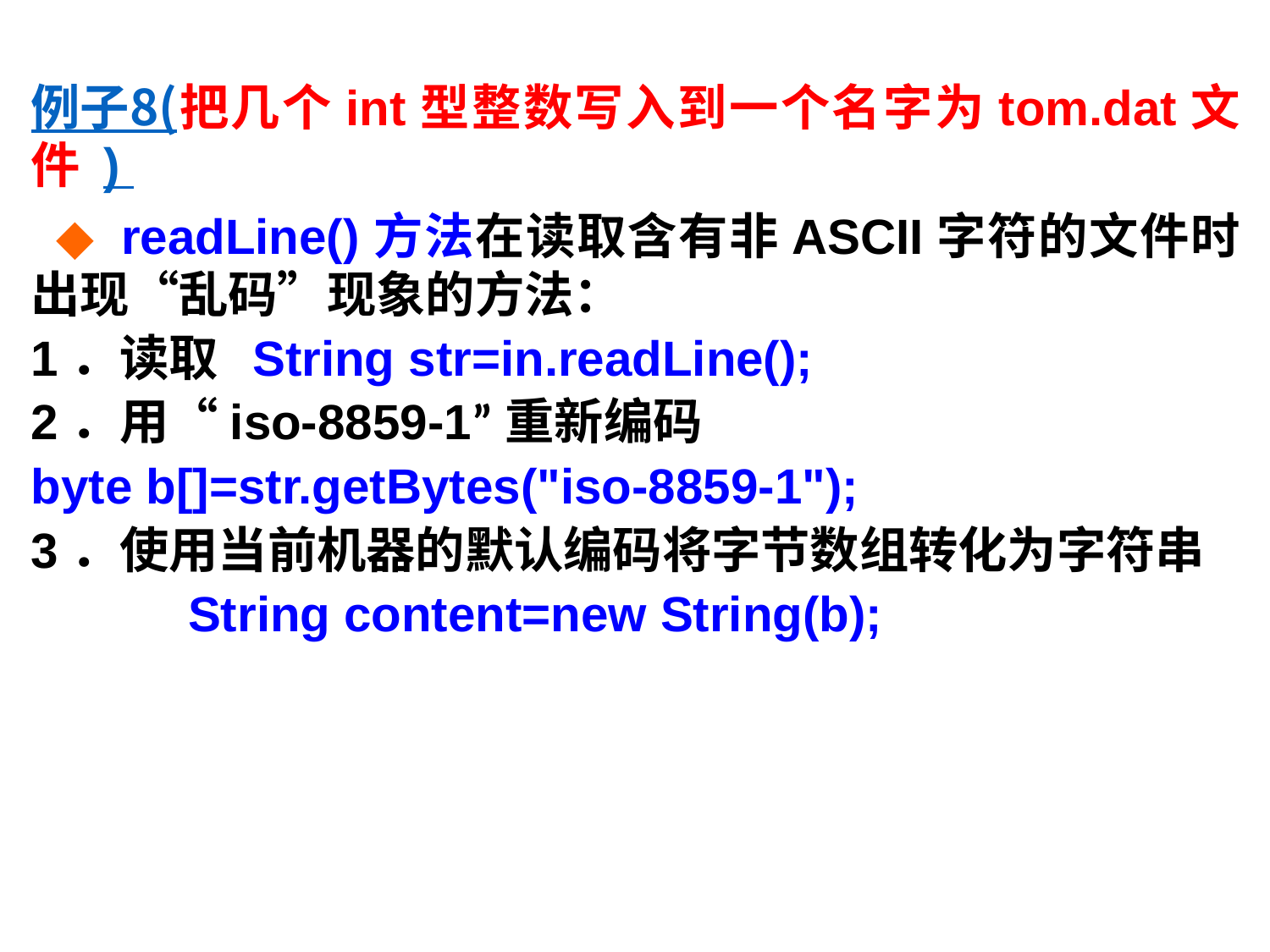

例子8(把几个int型整数写入到一个名字为tom.dat文件 )
  ◆ readLine()方法在读取含有非ASCII字符的文件时出现“乱码”现象的方法：
1．读取  String str=in.readLine();
2．用“iso-8859-1”重新编码
byte b[]=str.getBytes("iso-8859-1");
3．使用当前机器的默认编码将字节数组转化为字符串
              String content=new String(b);